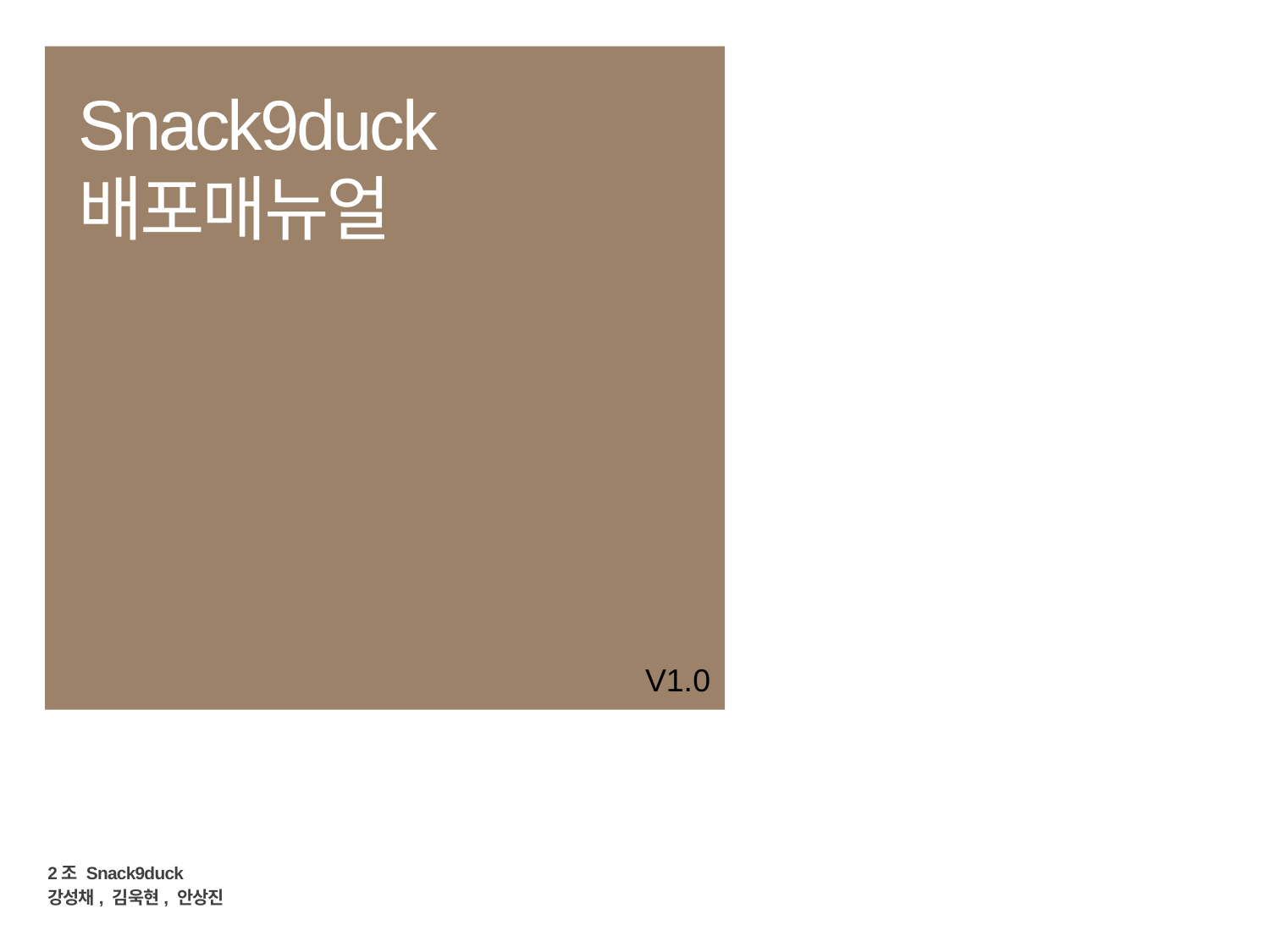

# Snack9duck 배포매뉴얼
V1.0
2조 Snack9duck
강성채, 김욱현, 안상진